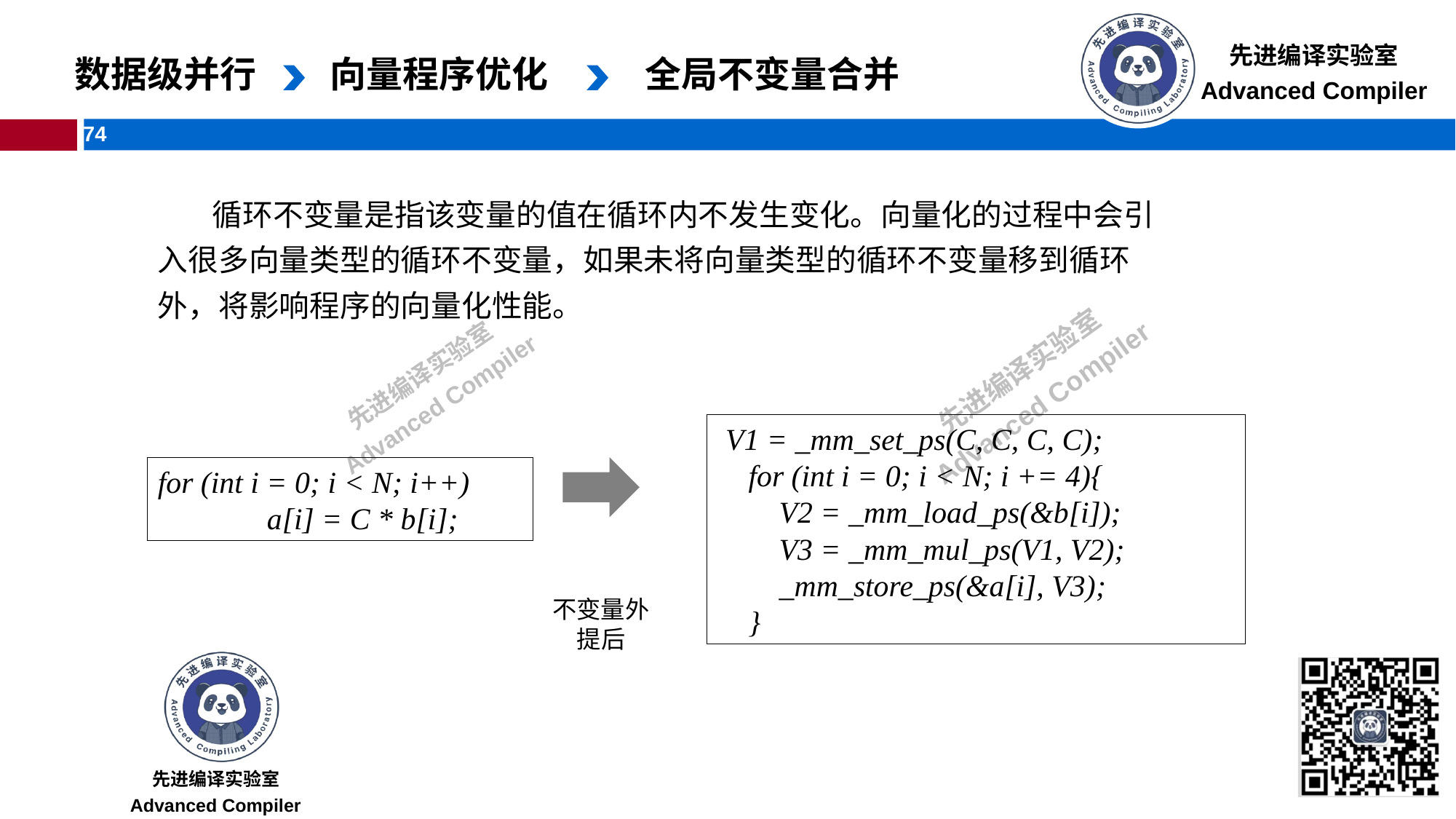

数据级并行
向量程序优化
全局不变量合并

循环不变量是指该变量的值在循环内不发生变化。向量化的过程中会引入很多向量类型的循环不变量，如果未将向量类型的循环不变量移到循环外，将影响程序的向量化性能。
 V1 = _mm_set_ps(C, C, C, C);
    for (int i = 0; i < N; i += 4){
        V2 = _mm_load_ps(&b[i]);
        V3 = _mm_mul_ps(V1, V2);
        _mm_store_ps(&a[i], V3);
    }
for (int i = 0; i < N; i++)
	a[i] = C * b[i];

不变量外提后